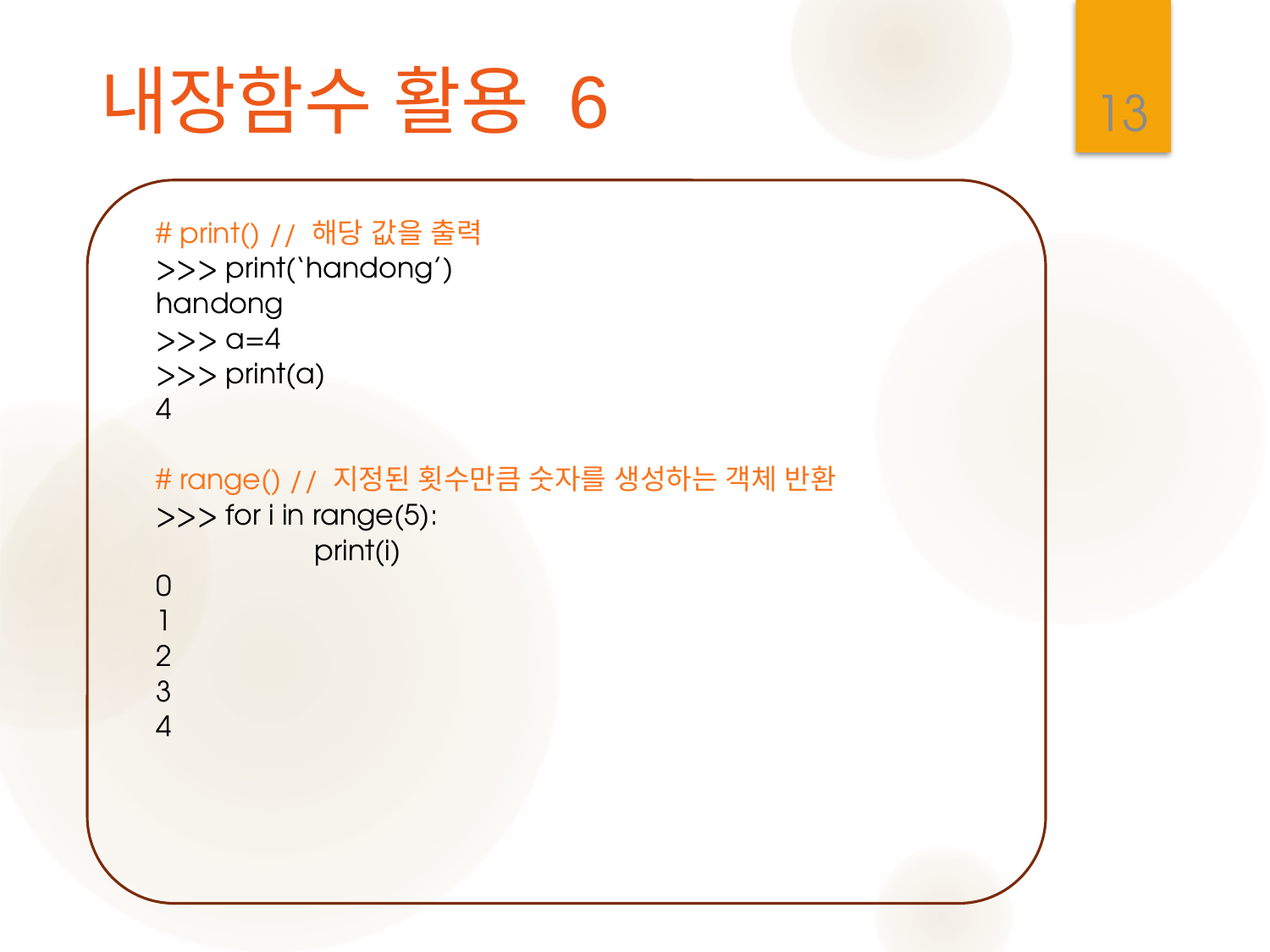

13
# 내장함수 활용 6

# print() // 해당 값을 출력
>>> print(‘handong’)
handong
>>> a=4
>>> print(a)
4

# range() // 지정된 횟수만큼 숫자를 생성하는 객체 반환
>>> for i in range(5):
    	    print(i)
0
1
2
3
4